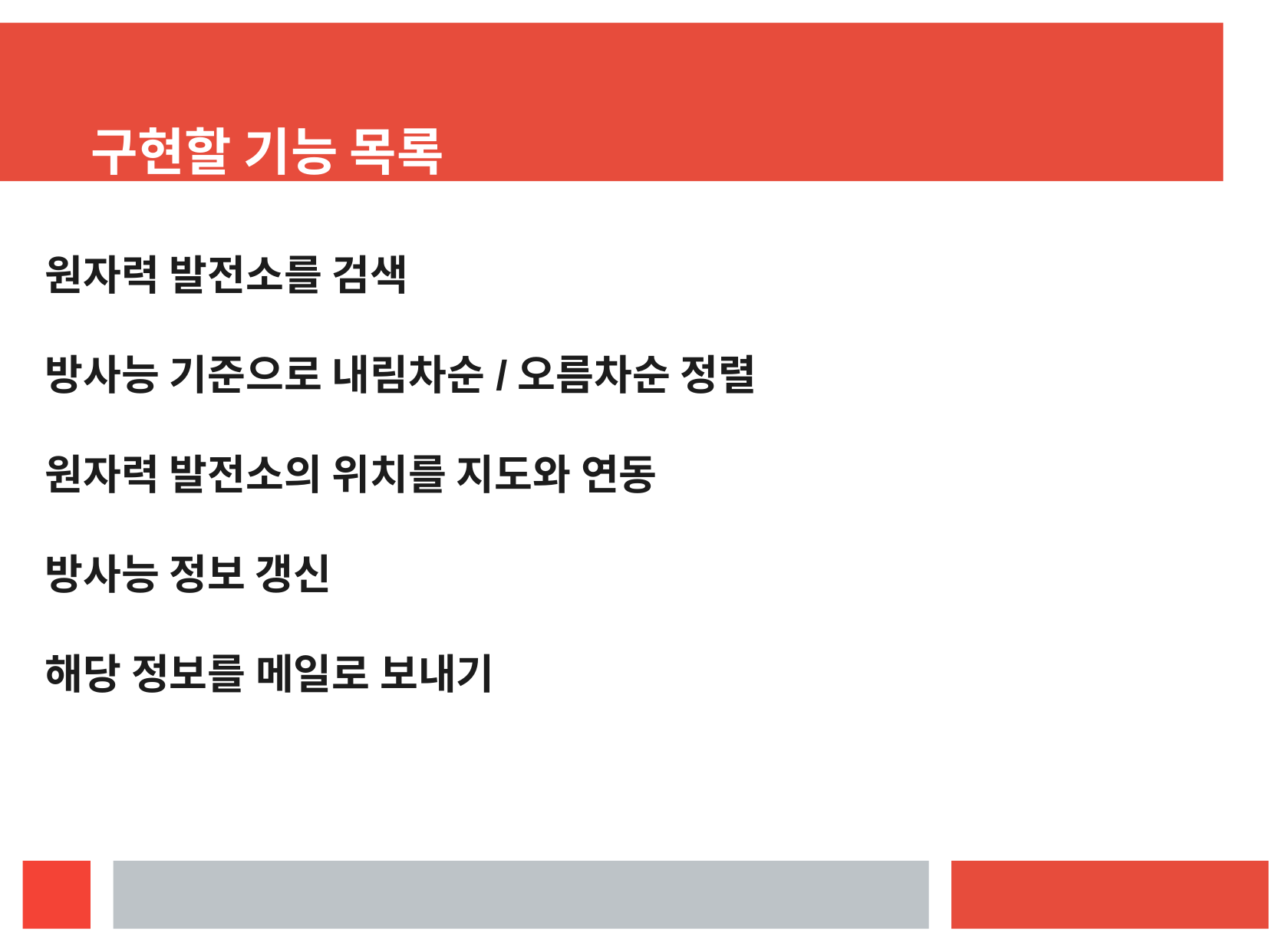

구현할 기능 목록
원자력 발전소를 검색

방사능 기준으로 내림차순/오름차순 정렬

원자력 발전소의 위치를 지도와 연동

방사능 정보 갱신

해당 정보를 메일로 보내기